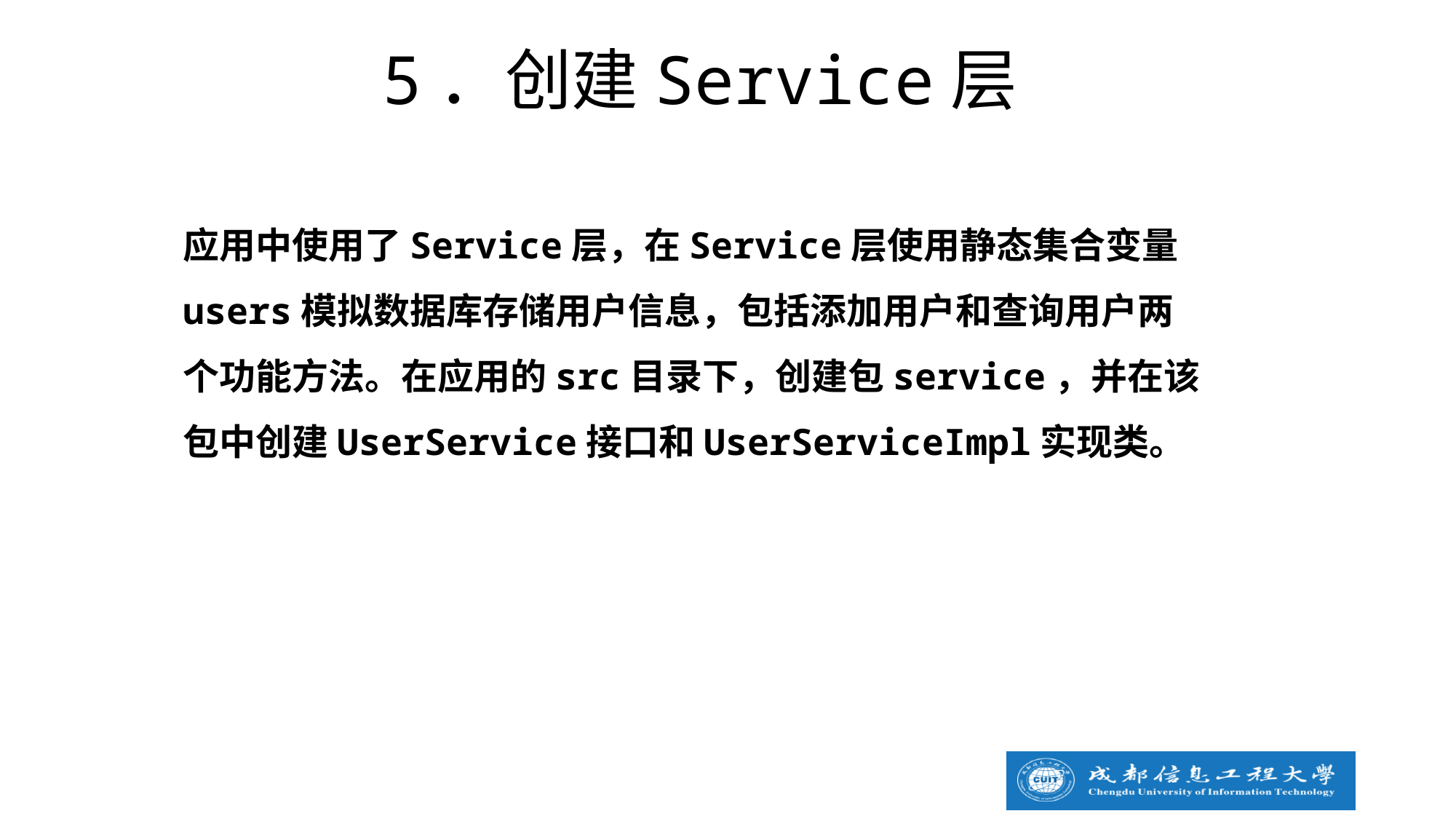

5．创建Service层
应用中使用了Service层，在Service层使用静态集合变量users模拟数据库存储用户信息，包括添加用户和查询用户两个功能方法。在应用的src目录下，创建包service，并在该包中创建UserService接口和UserServiceImpl实现类。